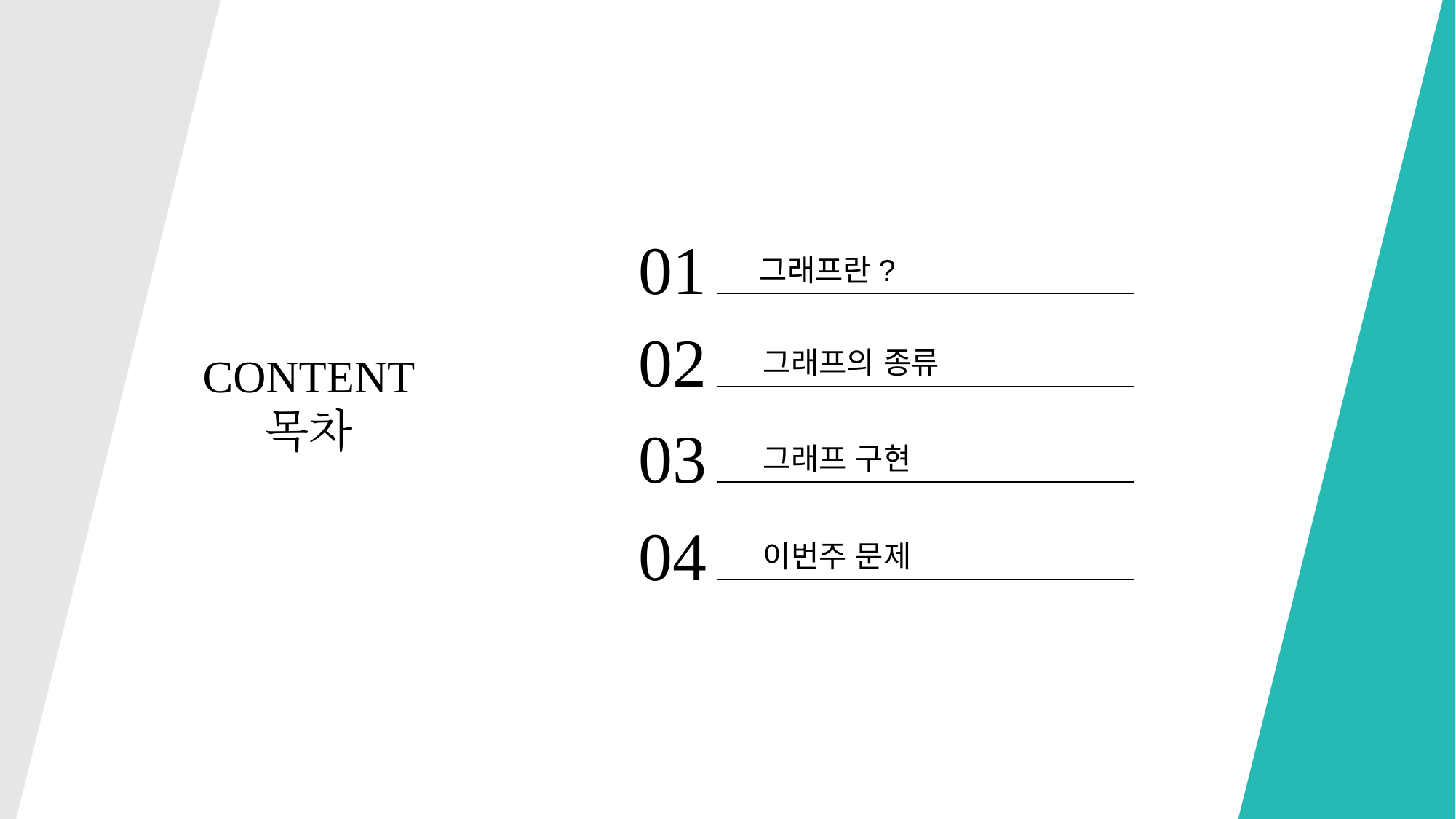

01
  그래프란?
02
# 체스게임
  그래프의 종류
CONTENT
목차
03
  그래프 구현
04
  이번주 문제